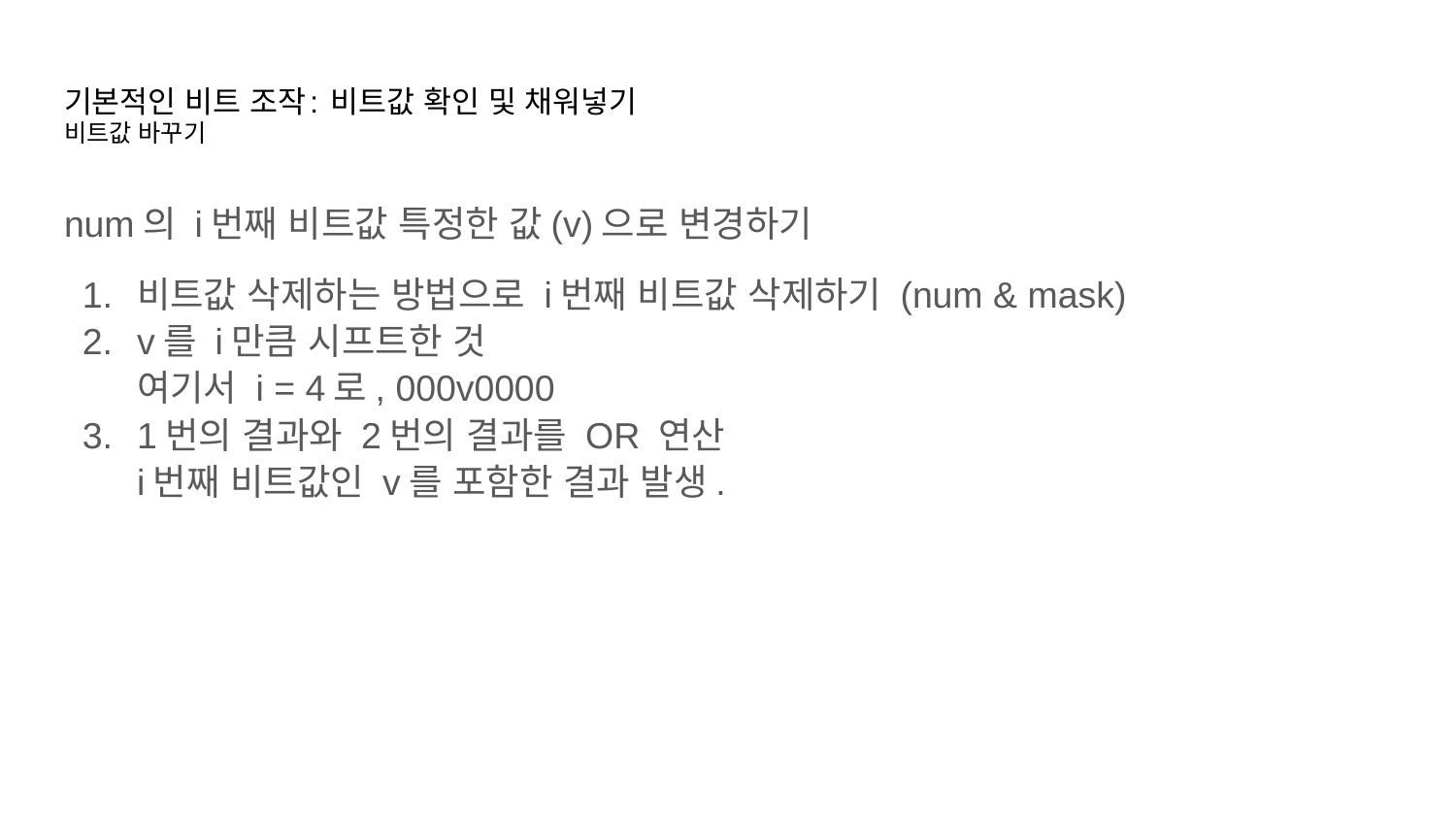

# 기본적인 비트 조작: 비트값 확인 및 채워넣기 비트값 바꾸기
num의 i번째 비트값 특정한 값(v)으로 변경하기
비트값 삭제하는 방법으로 i번째 비트값 삭제하기 (num & mask)
v를 i만큼 시프트한 것
여기서 i = 4로, 000v0000
1번의 결과와 2번의 결과를 OR 연산
i번째 비트값인 v를 포함한 결과 발생.